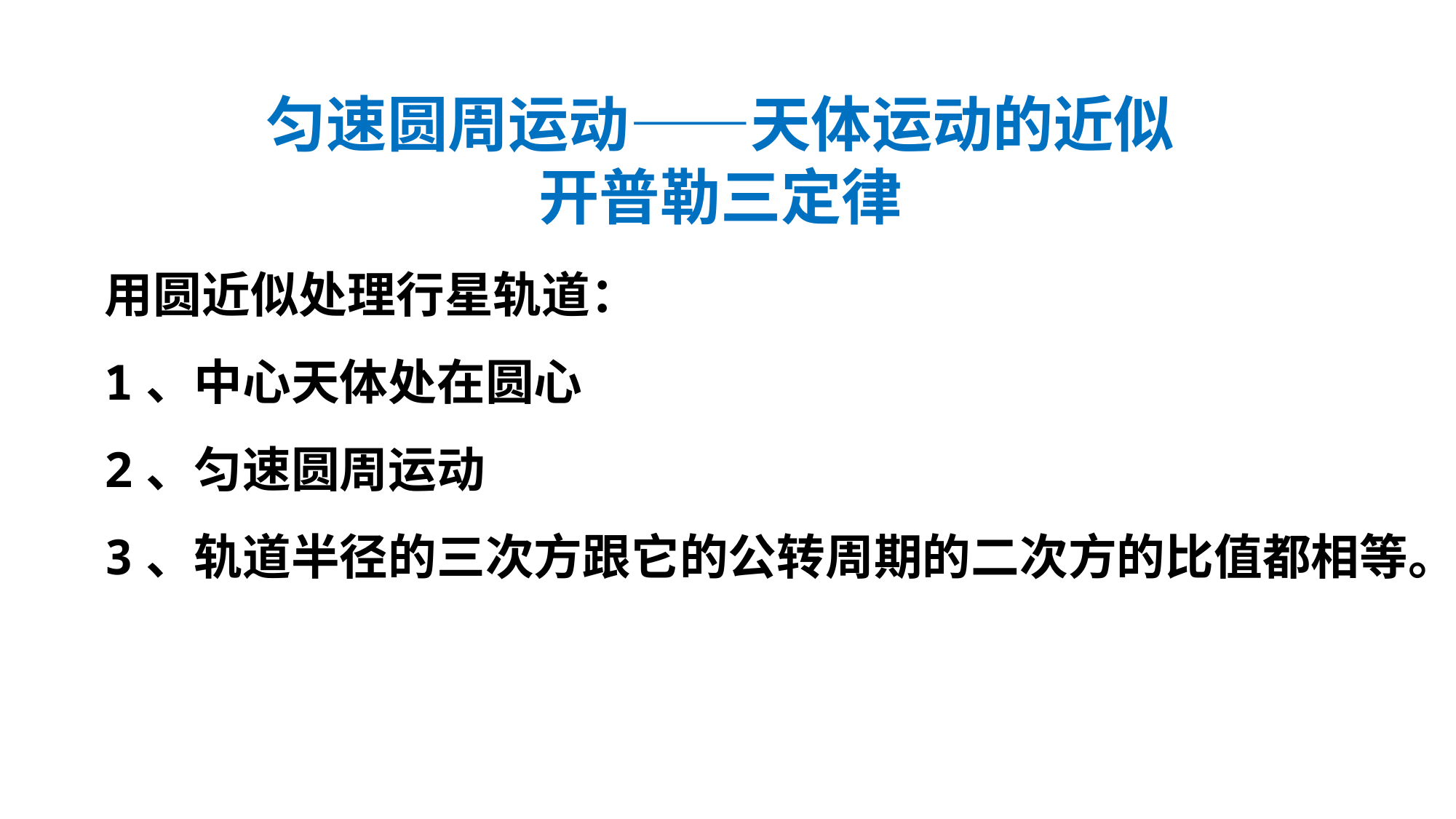

匀速圆周运动——天体运动的近似
开普勒三定律
用圆近似处理行星轨道：
1、中心天体处在圆心
2、匀速圆周运动
3、轨道半径的三次方跟它的公转周期的二次方的比值都相等。